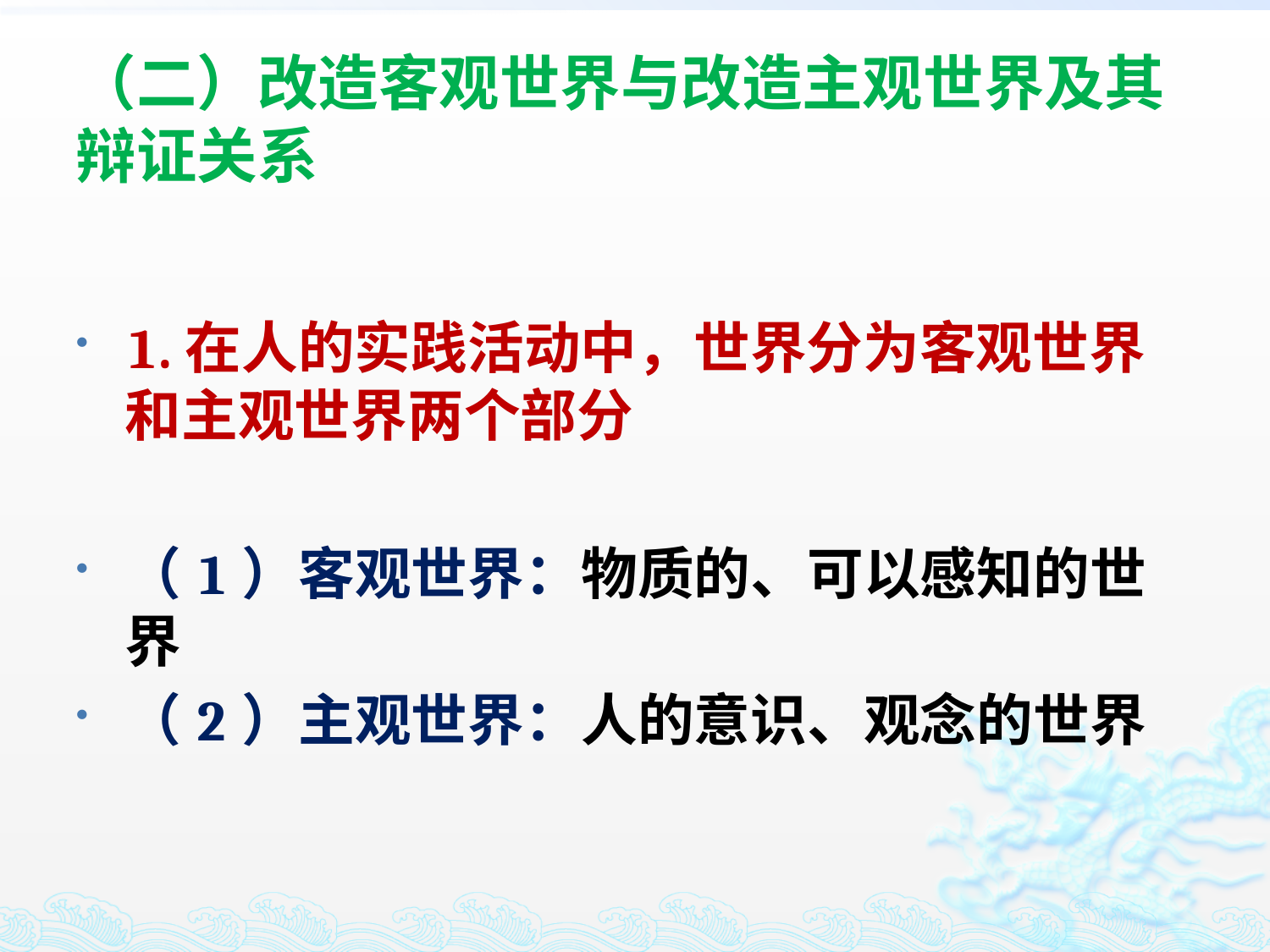

# （二）改造客观世界与改造主观世界及其辩证关系
1.在人的实践活动中，世界分为客观世界和主观世界两个部分

（1）客观世界：物质的、可以感知的世界
（2）主观世界：人的意识、观念的世界